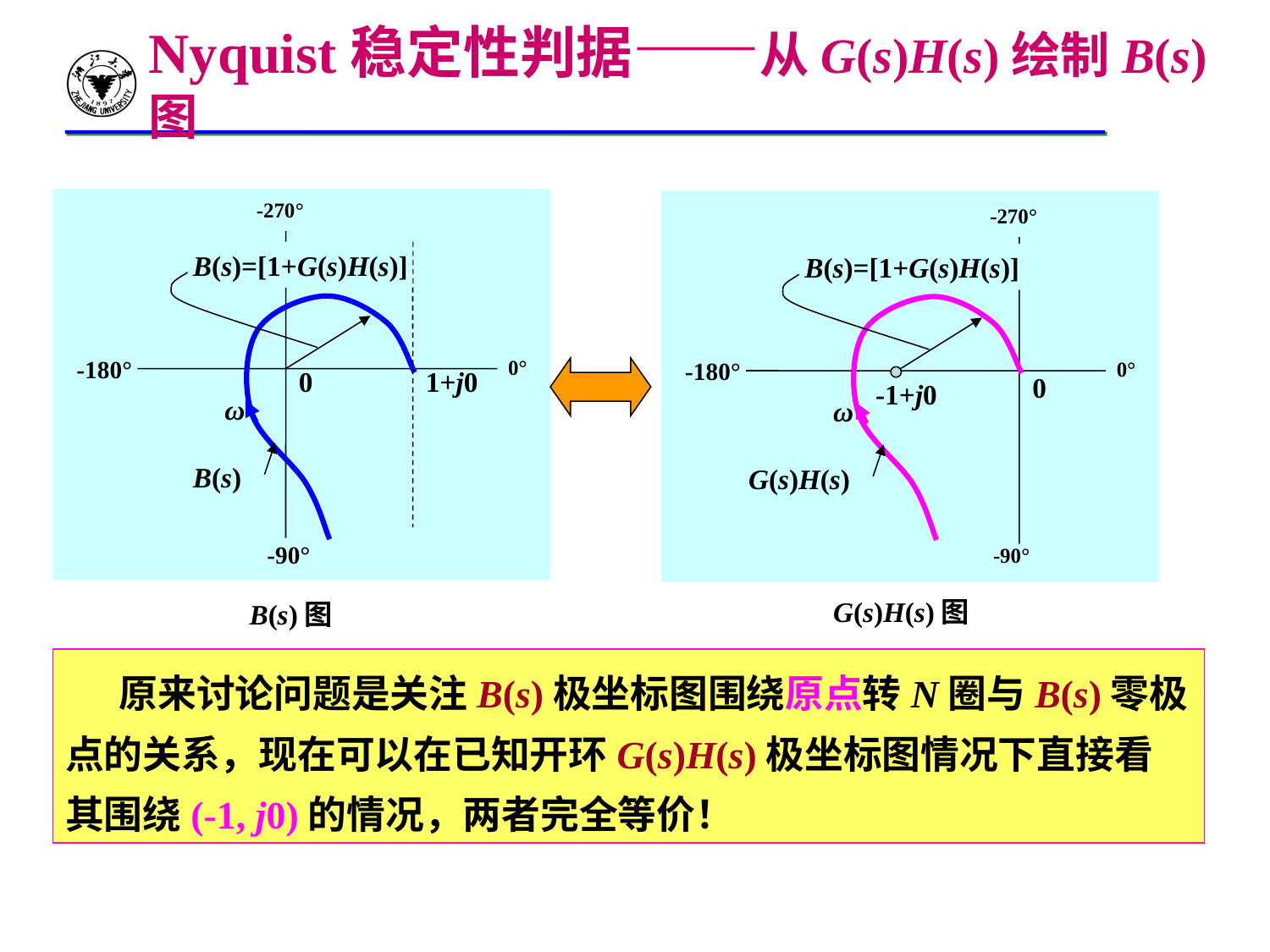

Nyquist稳定性判据——从G(s)H(s)绘制B(s)图

-270°

B(s)=[1+G(s)H(s)]

-180°
0°
0
1+j0

ω

B(s)
-90°
B(s)图

-270°

-180°
0°
0

-1+j0
ω

G(s)H(s)
-90°
G(s)H(s)图
B(s)=[1+G(s)H(s)]

     原来讨论问题是关注B(s)极坐标图围绕原点转N圈与B(s)零极点的关系，现在可以在已知开环G(s)H(s)极坐标图情况下直接看其围绕(-1, j0)的情况，两者完全等价！